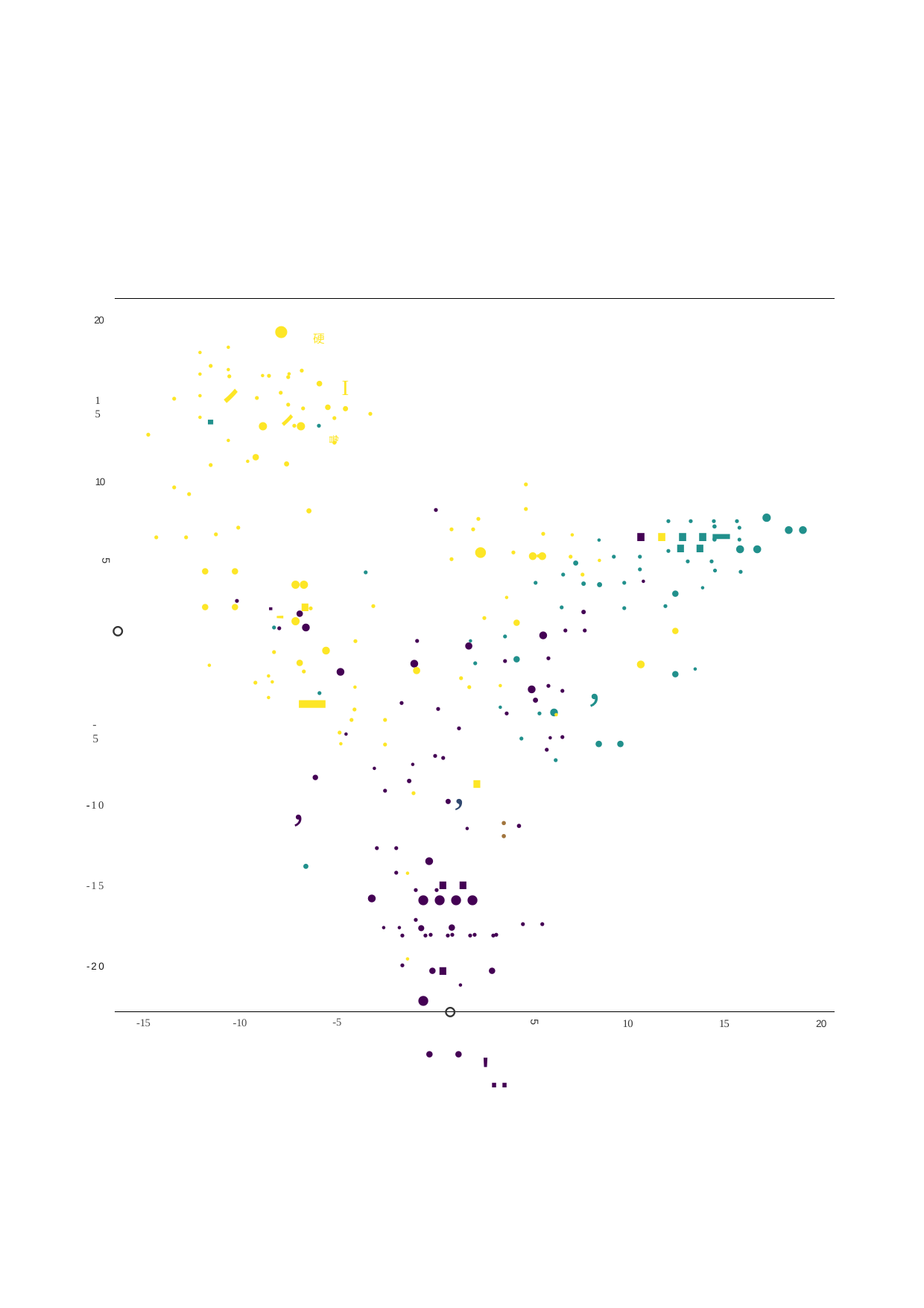

．．

20
硬
．．、． ．．．．
． ．．
．
I•
．
．．．
．．
．
．
．
15
．鲁 ．
．．、
．
．．
.
．
．．
．
.... : ·
10
．．
..-..
．
．
．
．
．
． ． ．
．．．．．
．
: ·
．．．
••
．
．
．．
．
••
．．
. -
．
．．
．．．
•••• ．
．••
．．．
5
．
•••
．
•．••．
．．
．．
．．．．．
．
．
．
．
．
．
．
．
·'
．
．
．． ．．．．
．
．
。
．．
．
．．．． ．．
．．．．
．．
．．
．
，
．
．．
．
．．． ．
．．．
．
．
．
．
．．．．．．
-5
．．．
．
．.,·．..．.
．．
．．．
．，
．
．
．
-10
．:·
．
.....
．．．
．
．．．
-15
．． ．．．．
•	• •．• ••'..
．．．．．．
．．
-20
。

-5
-15
-10
10
15
20
5